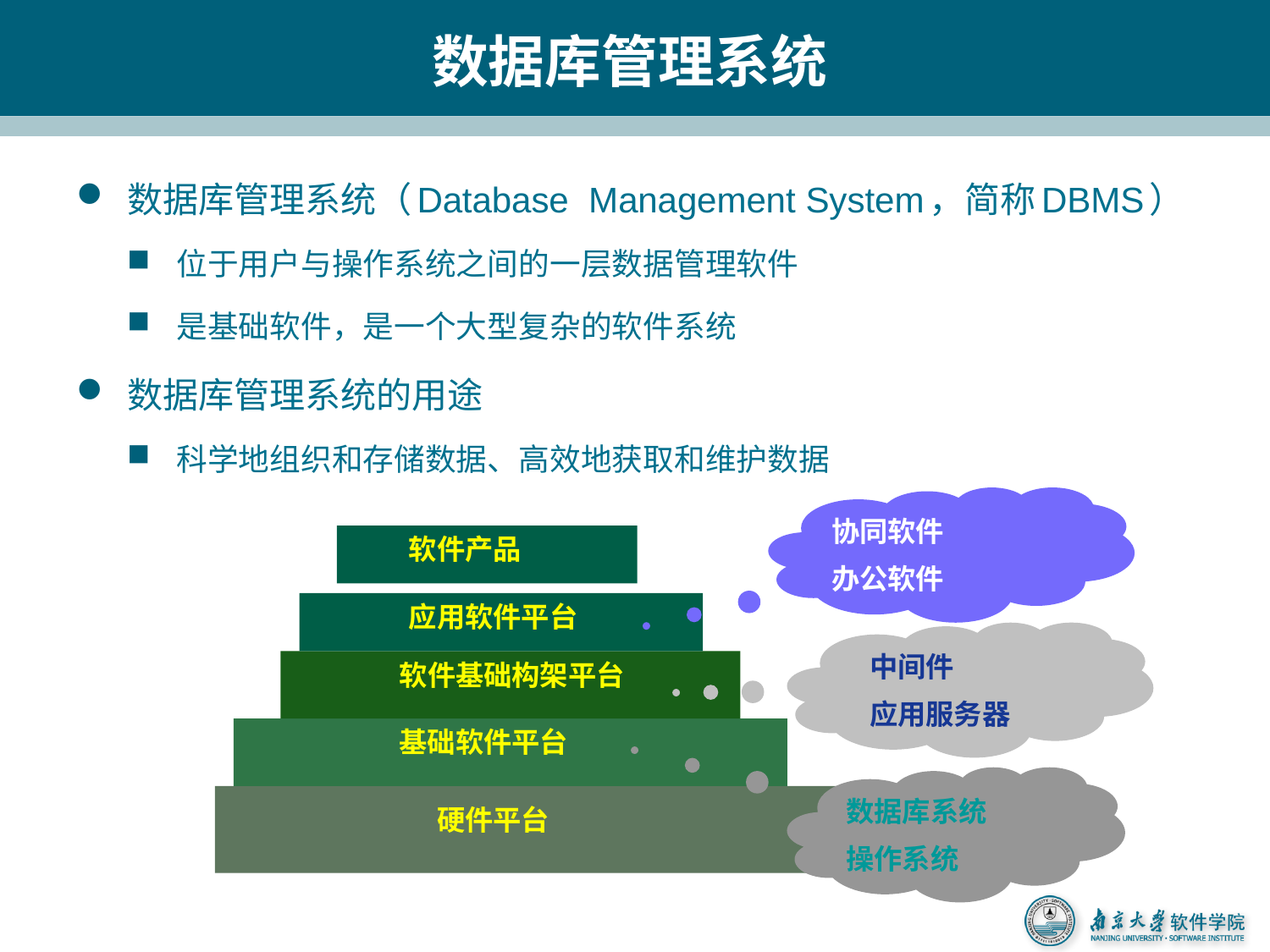

# 数据库管理系统
数据库管理系统（Database  Management System，简称DBMS）
位于用户与操作系统之间的一层数据管理软件
是基础软件，是一个大型复杂的软件系统
数据库管理系统的用途
科学地组织和存储数据、高效地获取和维护数据
协同软件
办公软件

软件产品

应用软件平台

  中间件
  应用服务器

软件基础构架平台

基础软件平台
数据库系统
操作系统

硬件平台